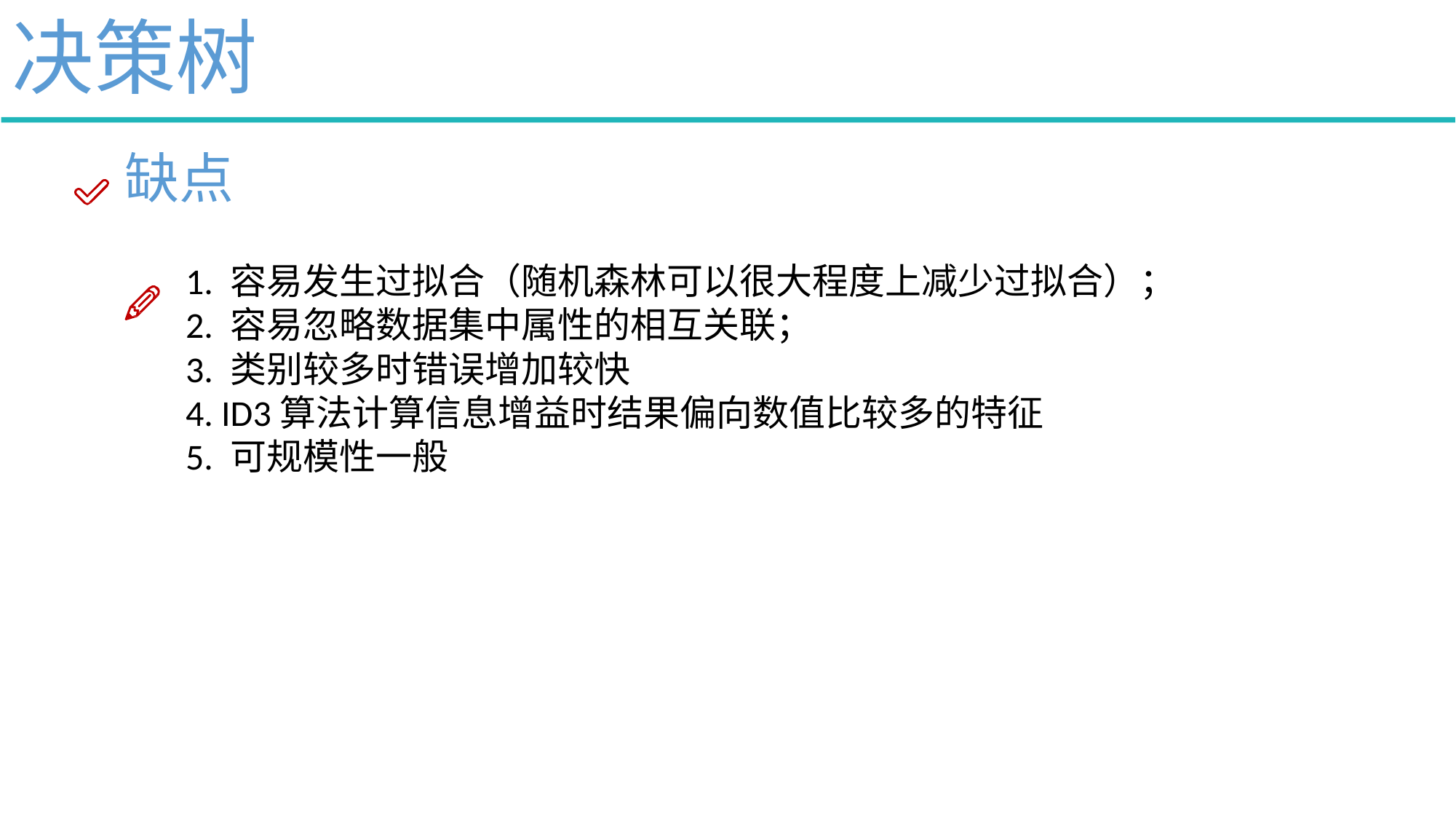

决策树
# 缺点
1. 容易发生过拟合（随机森林可以很大程度上减少过拟合）；
2. 容易忽略数据集中属性的相互关联；
3. 类别较多时错误增加较快
4. ID3算法计算信息增益时结果偏向数值比较多的特征
5. 可规模性一般